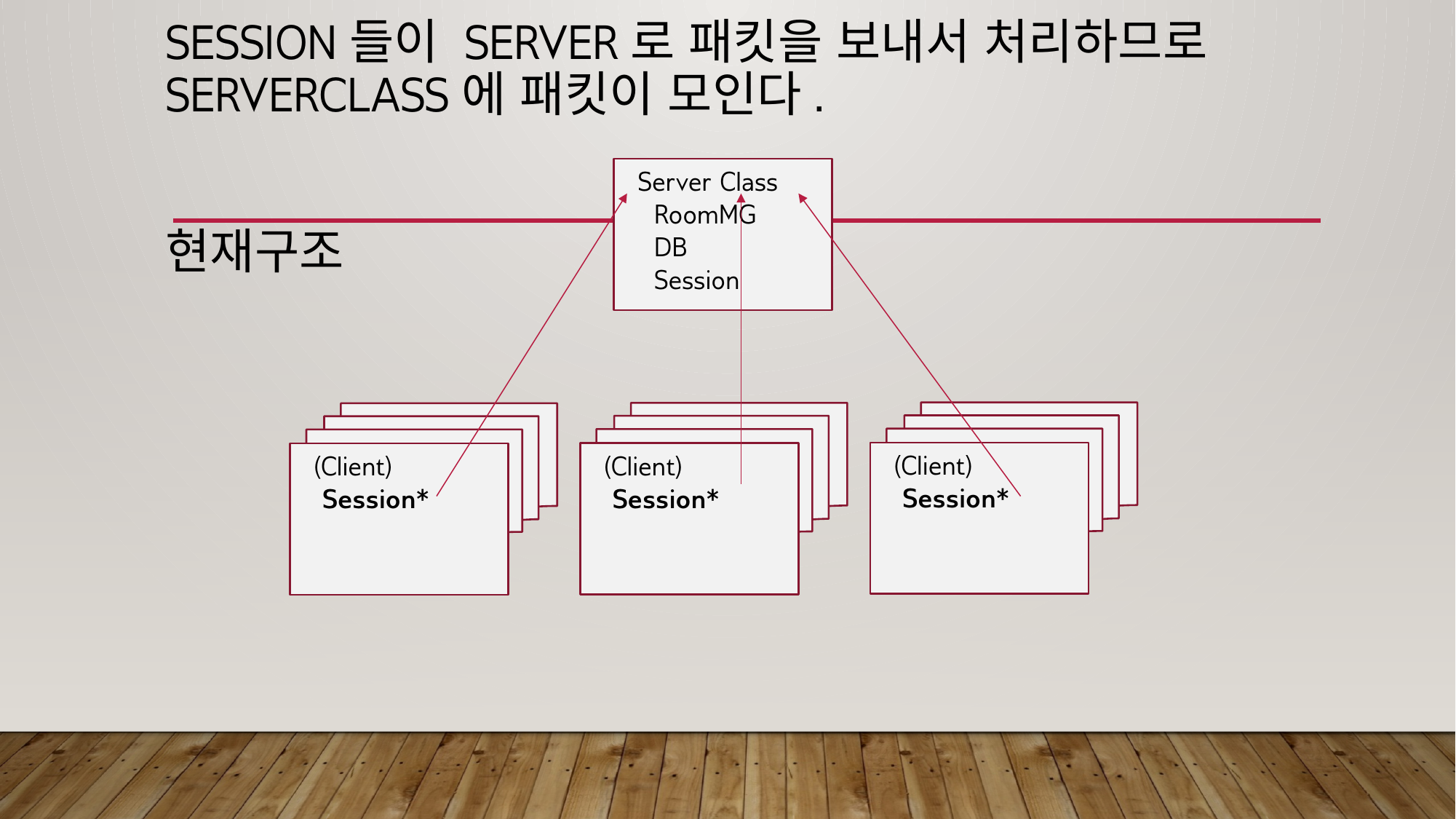

# Session들이 Server로 패킷을 보내서 처리하므로 ServerClass에 패킷이 모인다. 현재구조

Server Class
  RoomMG
  DB
  Session

(Client)
 Session*

(Client)
 Session*

(Client)
 Session*